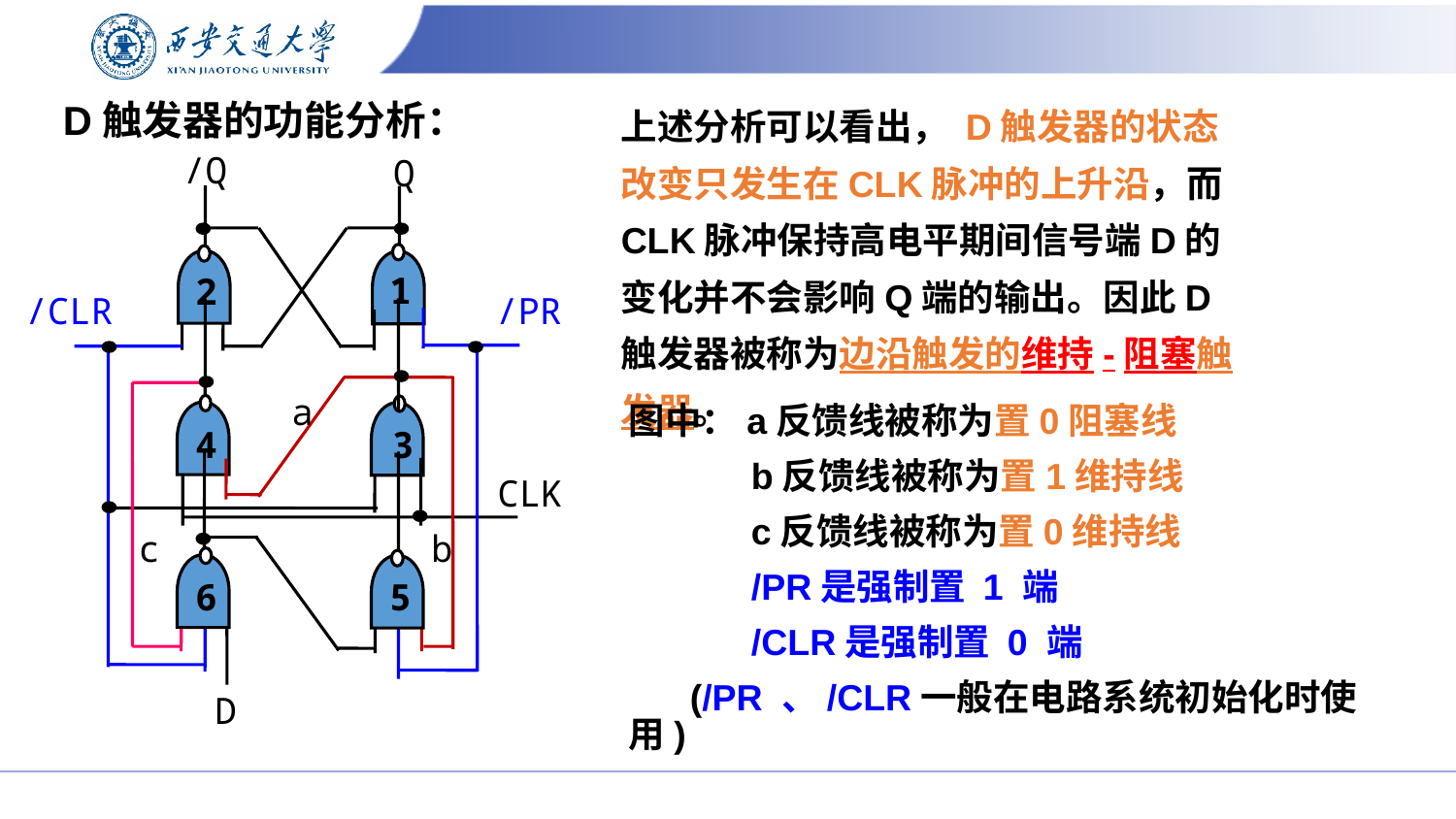

上述分析可以看出， D触发器的状态改变只发生在CLK脉冲的上升沿，而CLK脉冲保持高电平期间信号端D的变化并不会影响Q端的输出。因此D触发器被称为边沿触发的维持-阻塞触发器。
# D触发器的功能分析：
/Q
Q

1

2
/CLR
/PR

a

4
3
CLK

b
c

6
5

D
图中：a反馈线被称为置0阻塞线
            b反馈线被称为置1维持线
            c反馈线被称为置0维持线
            /PR是强制置 1 端
            /CLR是强制置 0 端
      (/PR 、/CLR一般在电路系统初始化时使用)